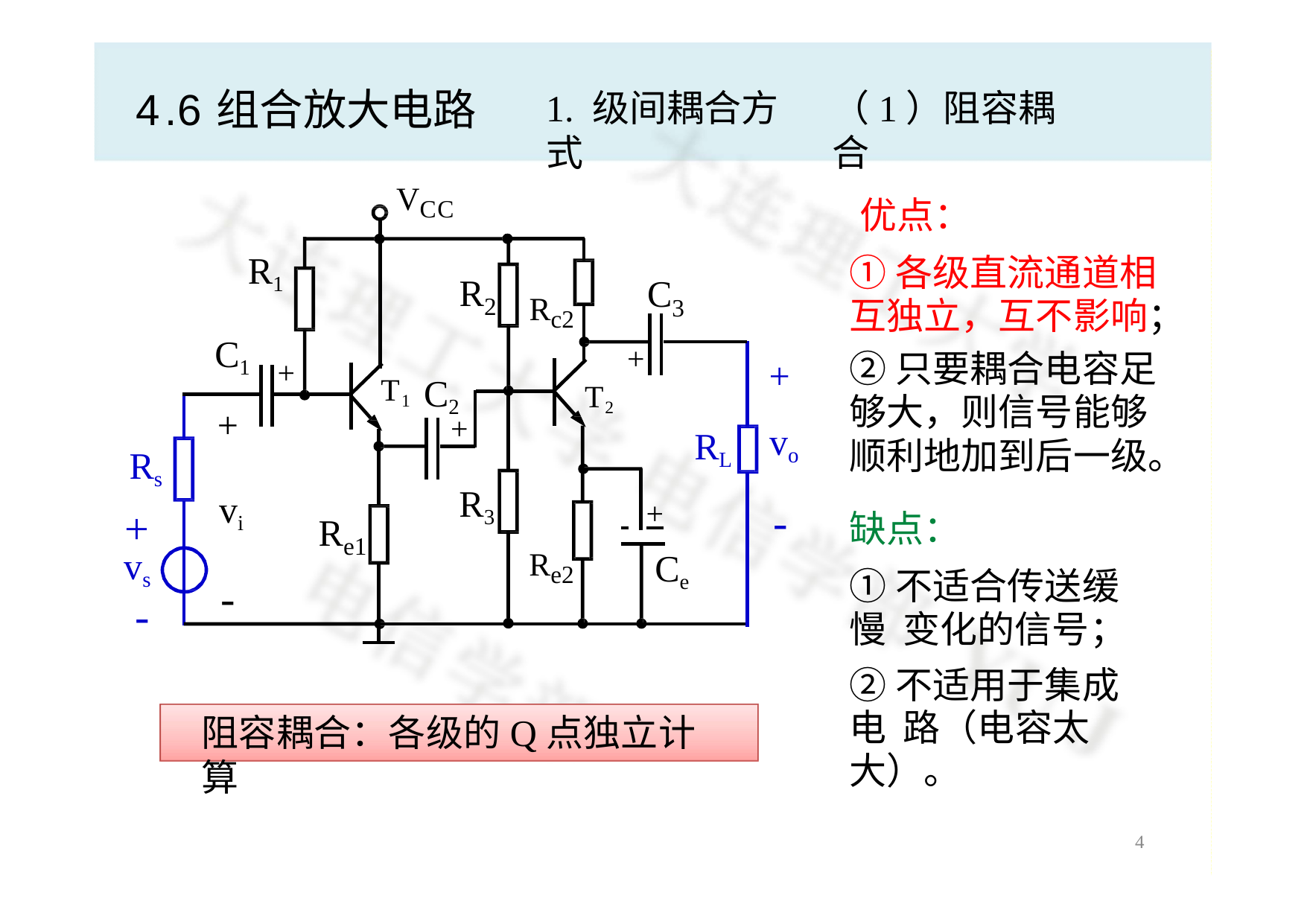

# 4.6组合放大电路
1. 级间耦合方式
（1）阻容耦合
VCC
优点：

R1
①各级直流通道相  互独立，互不影响；
②只要耦合电容足  够大，则信号能够  顺利地加到后一级。
缺点：
①不适合传送缓慢  变化的信号；
②不适用于集成电  路（电容太大）。

R
C
2
3
Rc2

C1

+

+
vo
-
+

C2
T1
T2

+
+

RL

Rs
+
vs
-

R3
vi
-
 	+

R
e1

Ce

Re2

阻容耦合：各级的Q点独立计算
4